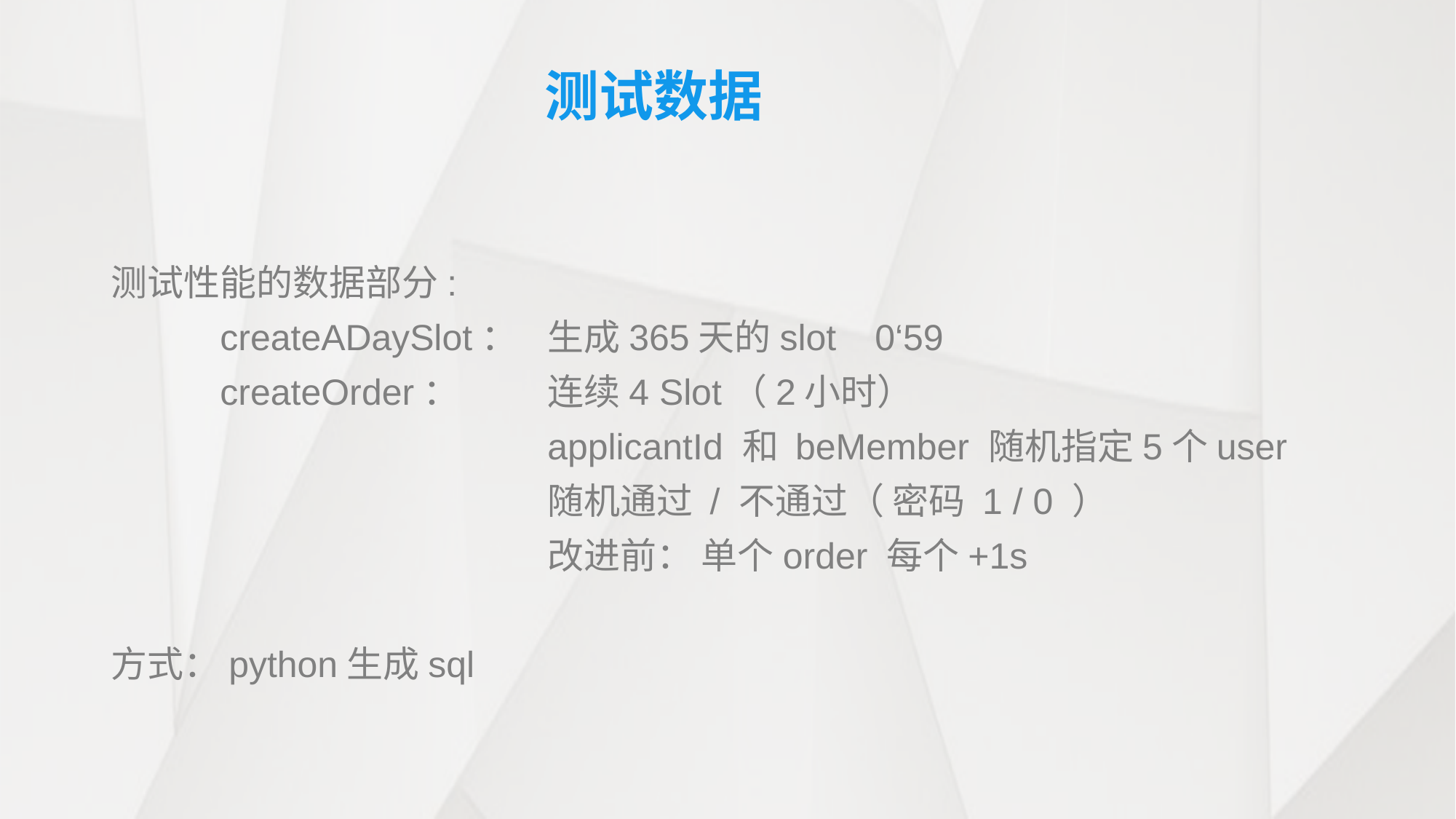

# 测试数据

测试性能的数据部分:
	createADaySlot： 	生成365天的slot 	0‘59
	createOrder： 	连续4 Slot（2小时）
				applicantId 和 beMember 随机指定5个user
				随机通过 / 不通过（ 密码 1 / 0 ）
				改进前： 单个order 每个+1s

方式：python生成sql